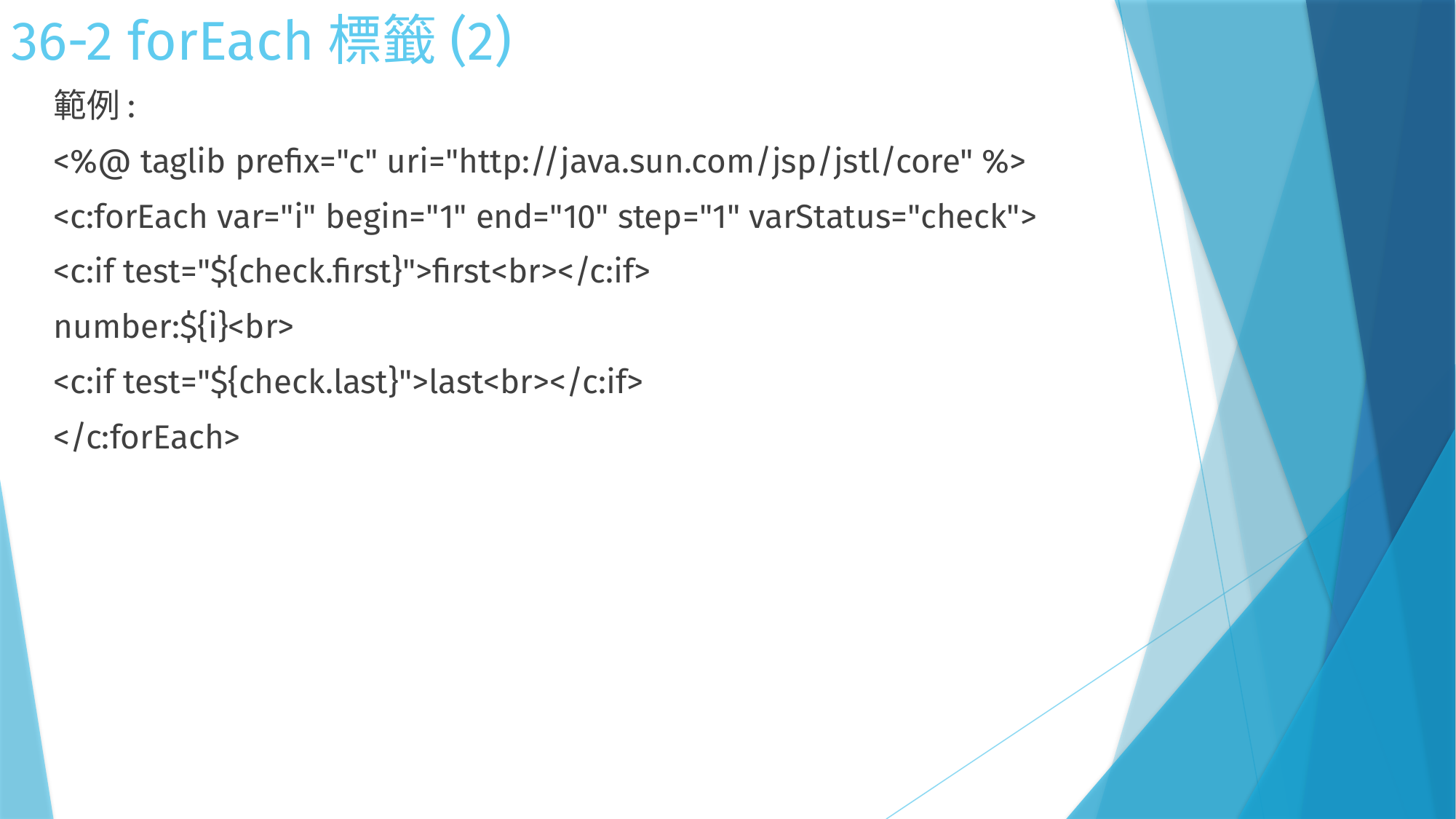

# 36-2 forEach標籤(2)
範例:
<%@ taglib prefix="c" uri="http://java.sun.com/jsp/jstl/core" %>
<c:forEach var="i" begin="1" end="10" step="1" varStatus="check">
<c:if test="${check.first}">first<br></c:if>
number:${i}<br>
<c:if test="${check.last}">last<br></c:if>
</c:forEach>